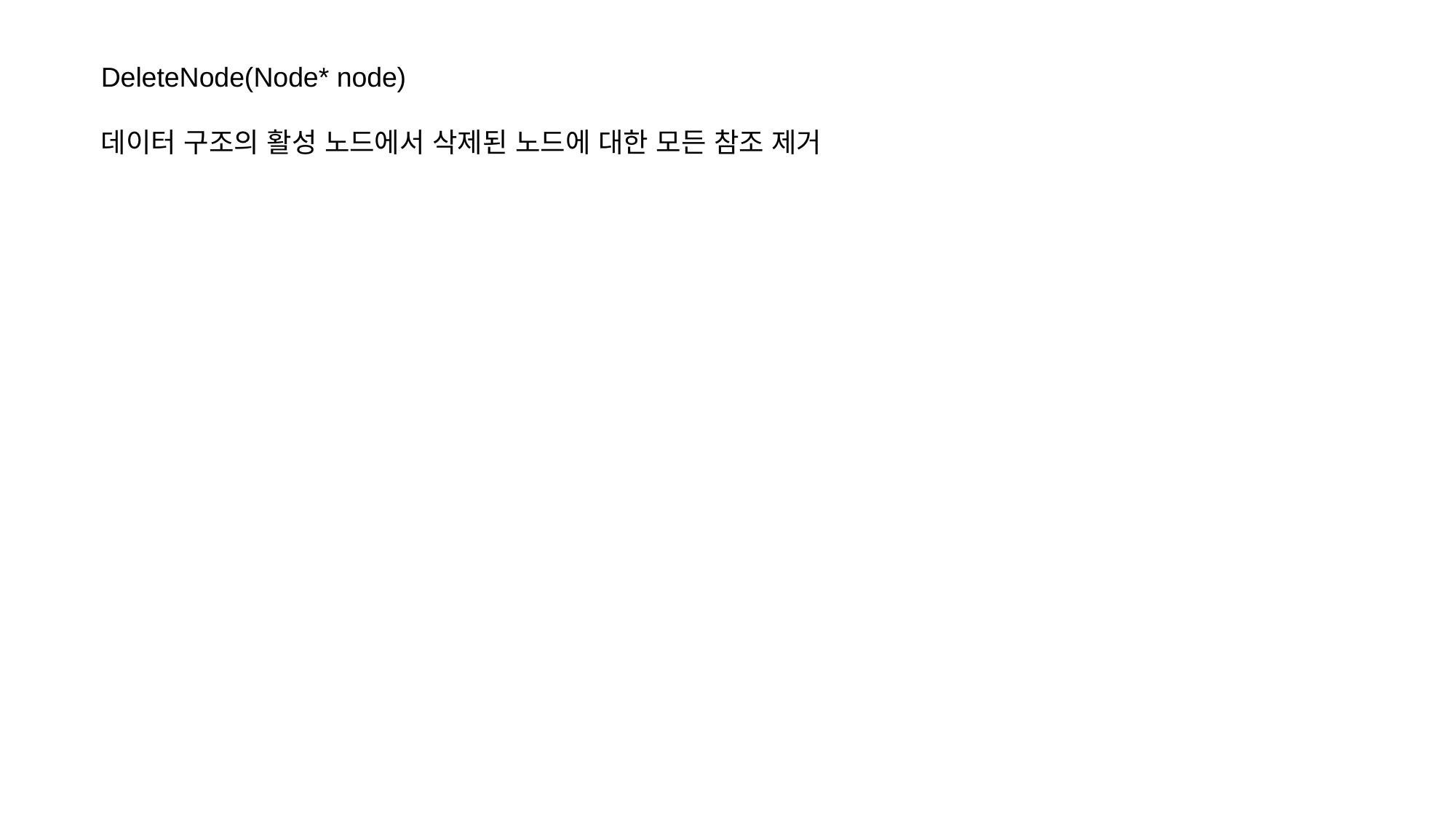

DeleteNode(Node* node)

데이터 구조의 활성 노드에서 삭제된 노드에 대한 모든 참조 제거